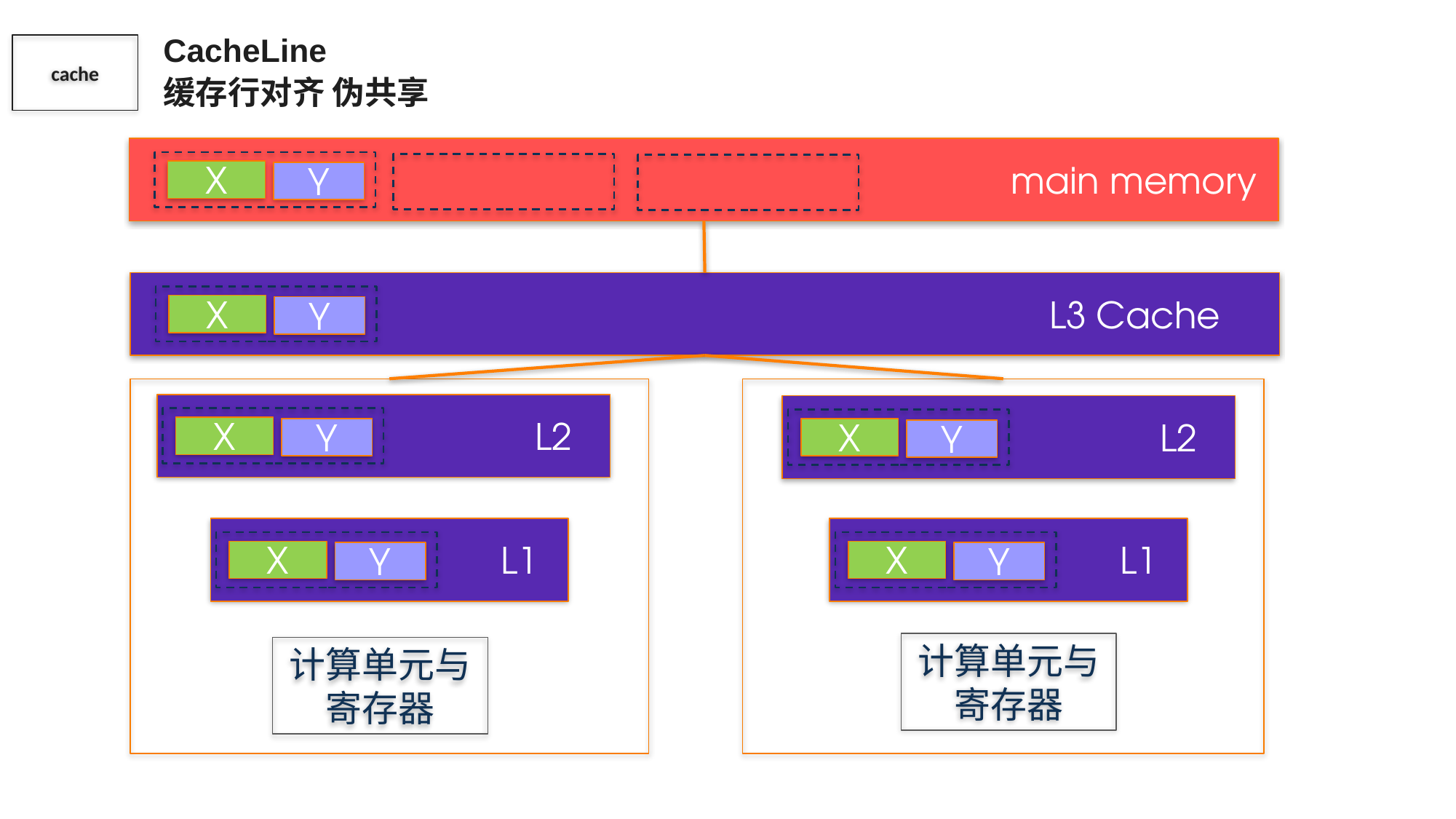

CacheLine
缓存行对齐 伪共享
cache
                                                                                      main memory

X
Y
                                                                                      L3 Cache

X
Y

                                  L2
                                  L2

X
X
Y
Y
                          L1
                          L1

X
X
Y
Y
计算单元与寄存器
计算单元与寄存器